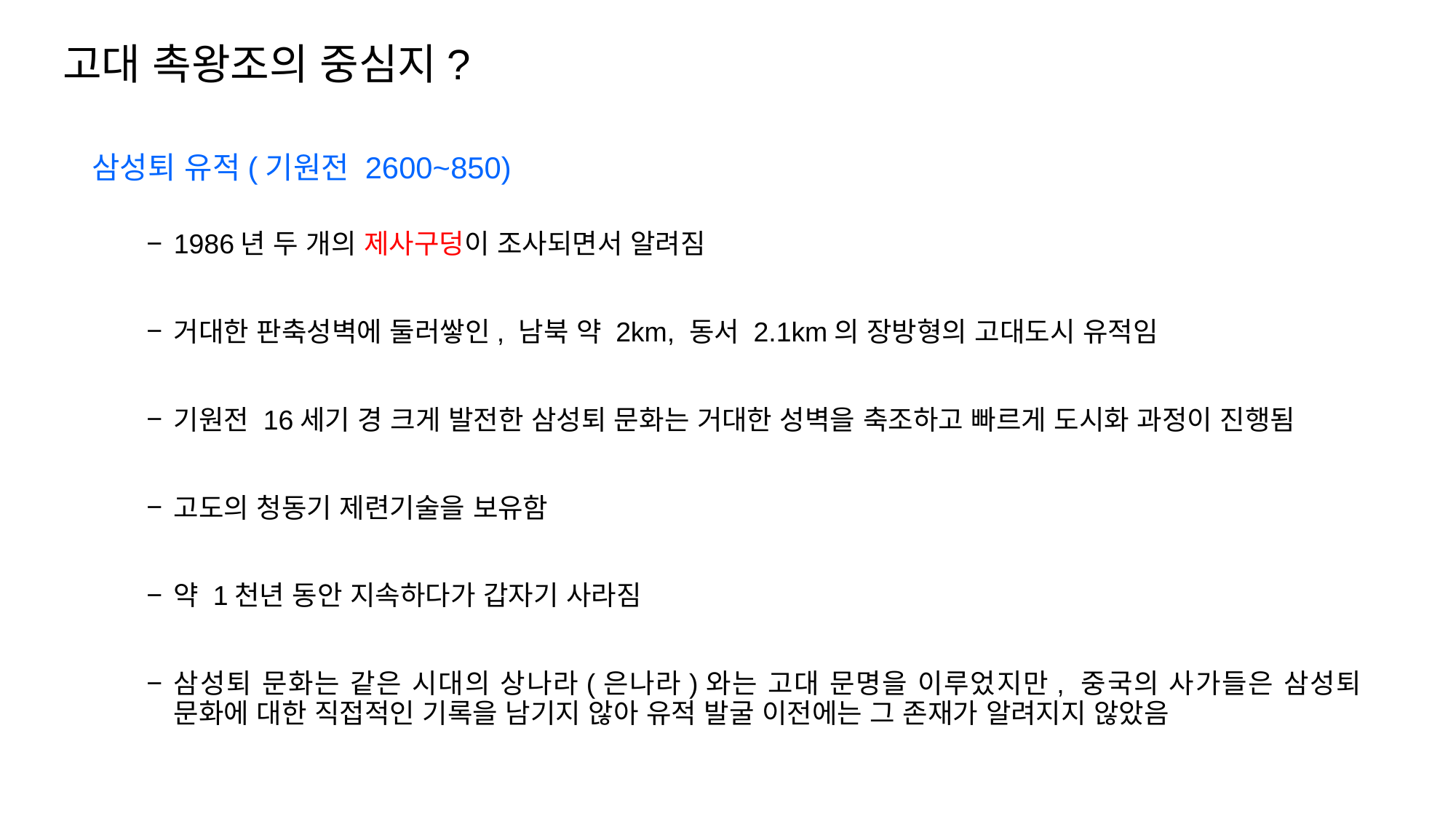

고대 촉왕조의 중심지?
삼성퇴 유적(기원전 2600~850)

1986년 두 개의 제사구덩이 조사되면서 알려짐

거대한 판축성벽에 둘러쌓인, 남북 약 2km, 동서 2.1km의 장방형의 고대도시 유적임

기원전 16세기 경 크게 발전한 삼성퇴 문화는 거대한 성벽을 축조하고 빠르게 도시화 과정이 진행됨

고도의 청동기 제련기술을 보유함

약 1천년 동안 지속하다가 갑자기 사라짐

삼성퇴 문화는 같은 시대의 상나라(은나라)와는 고대 문명을 이루었지만, 중국의 사가들은 삼성퇴 문화에 대한 직접적인 기록을 남기지 않아 유적 발굴 이전에는 그 존재가 알려지지 않았음